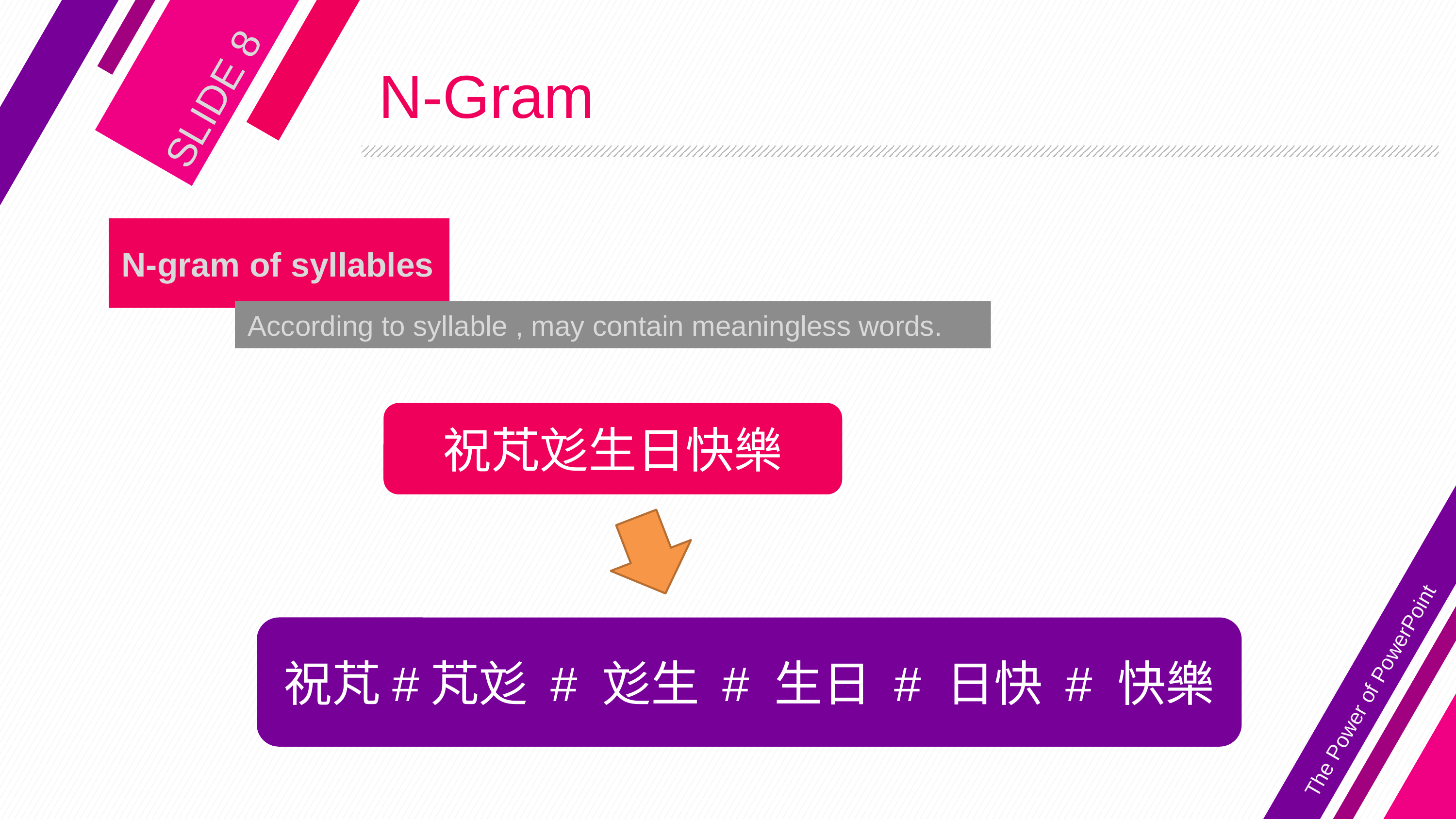

SLIDE 8
# N-Gram
N-gram of syllables
According to syllable , may contain meaningless words.
祝芃彣生日快樂

The Power of PowerPoint
祝芃#芃彣 # 彣生 # 生日 # 日快 # 快樂